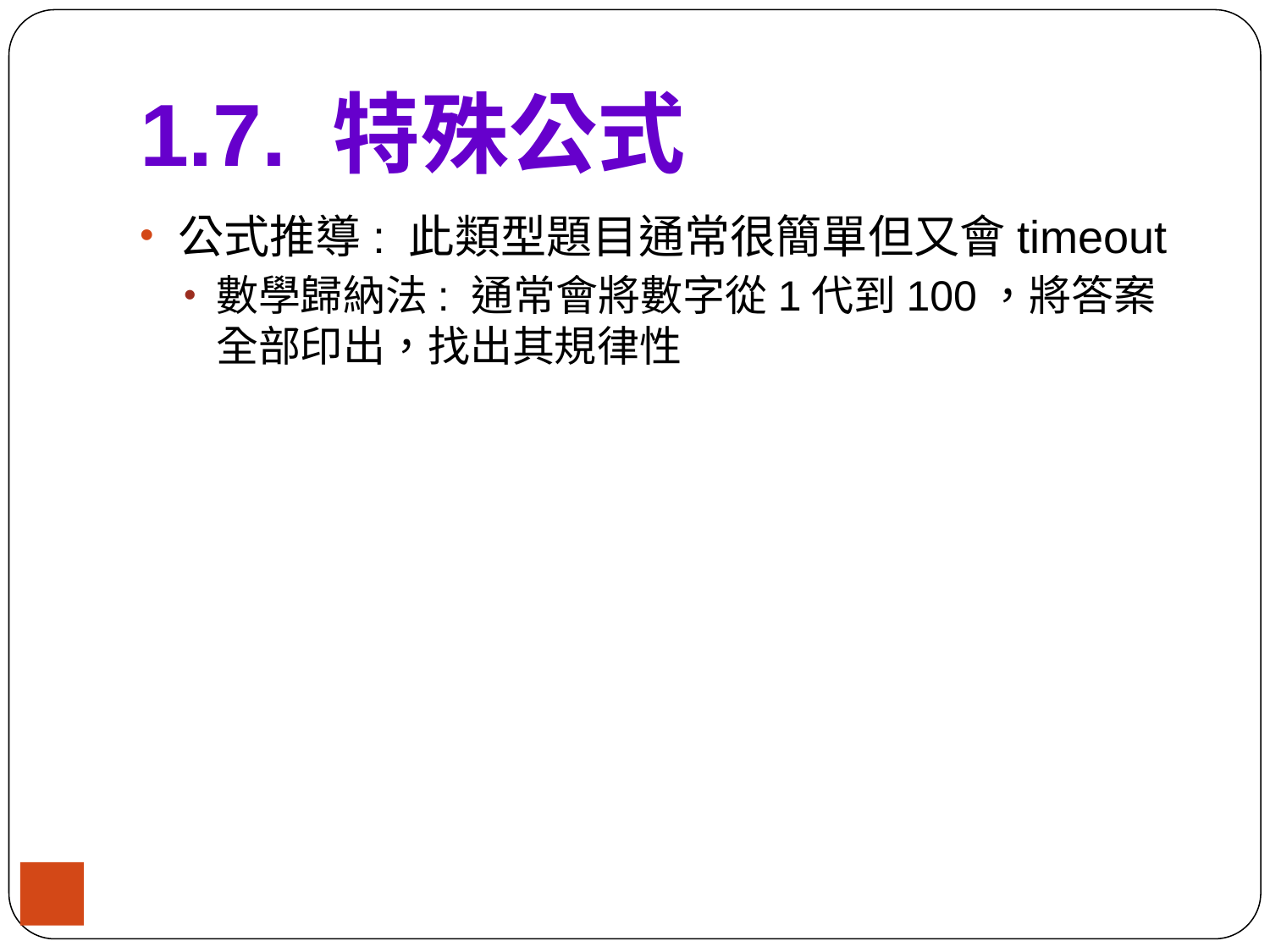

# 1.7. 特殊公式
公式推導: 此類型題目通常很簡單但又會timeout
數學歸納法: 通常會將數字從1代到100，將答案全部印出，找出其規律性